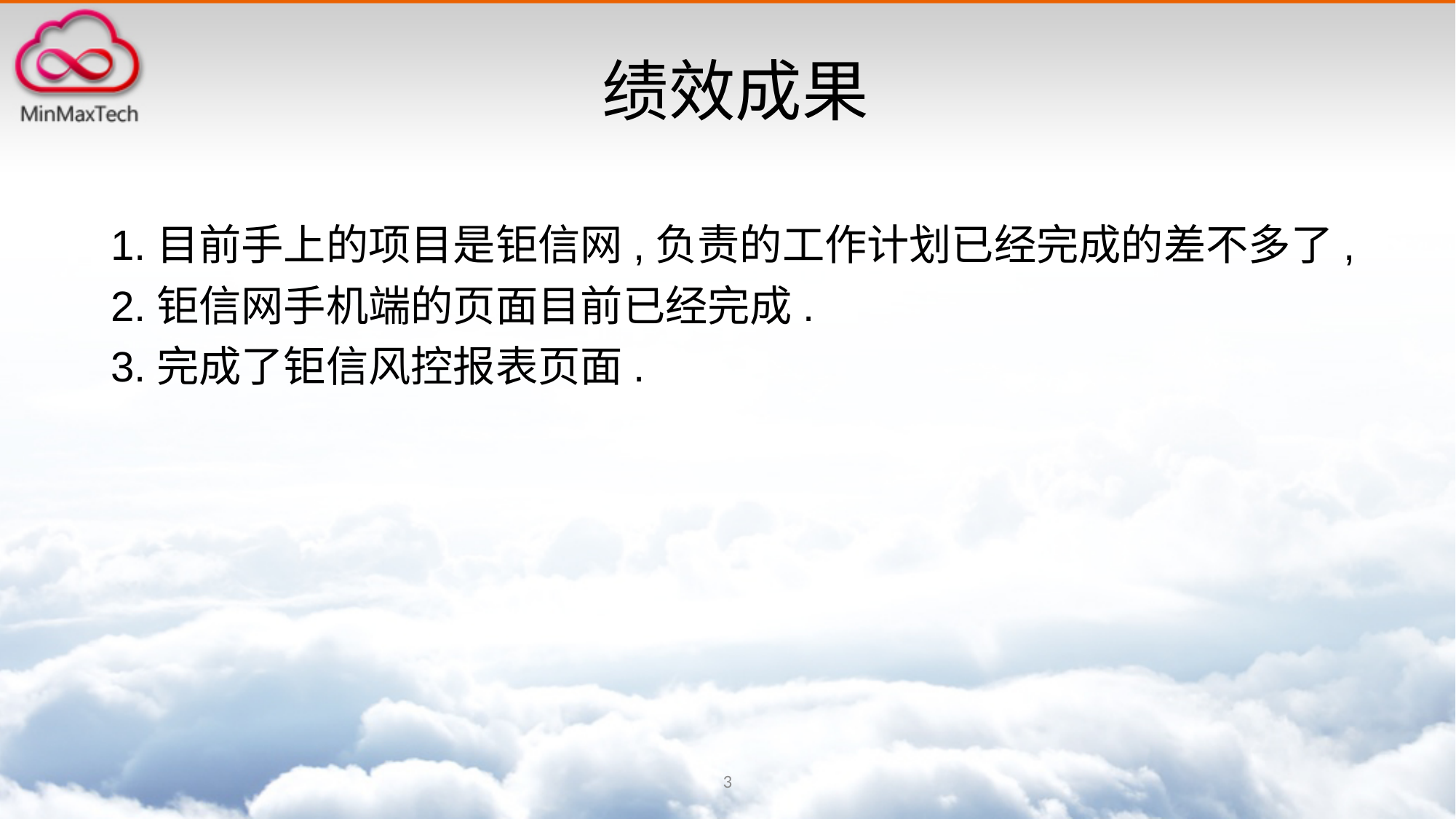

# 绩效成果
1.目前手上的项目是钜信网,负责的工作计划已经完成的差不多了,
2.钜信网手机端的页面目前已经完成.
3.完成了钜信风控报表页面.
3